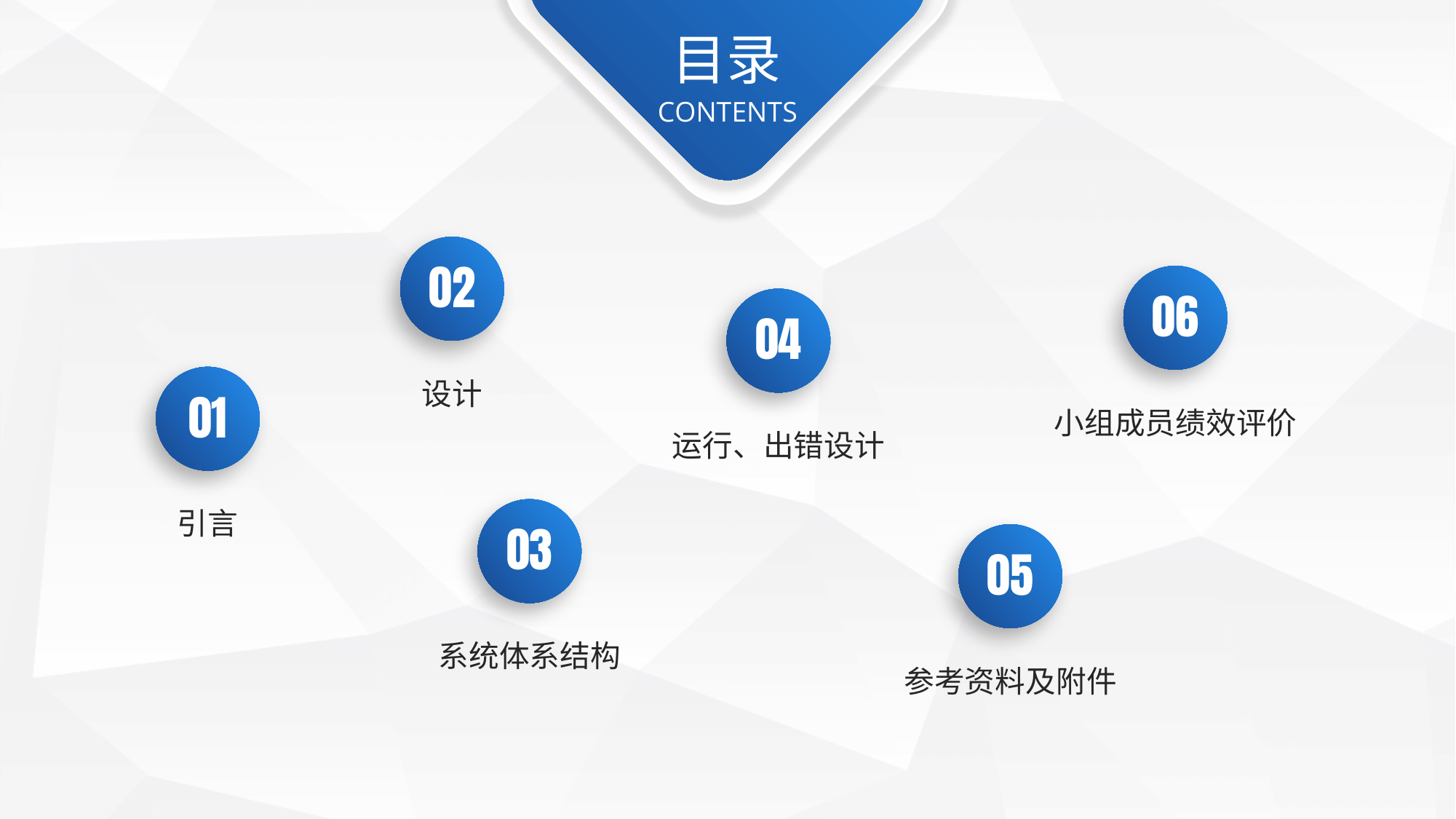

目录
CONTENTS
02
设计
06
小组成员绩效评价
04
运行、出错设计
01
引言
03
系统体系结构
05
参考资料及附件